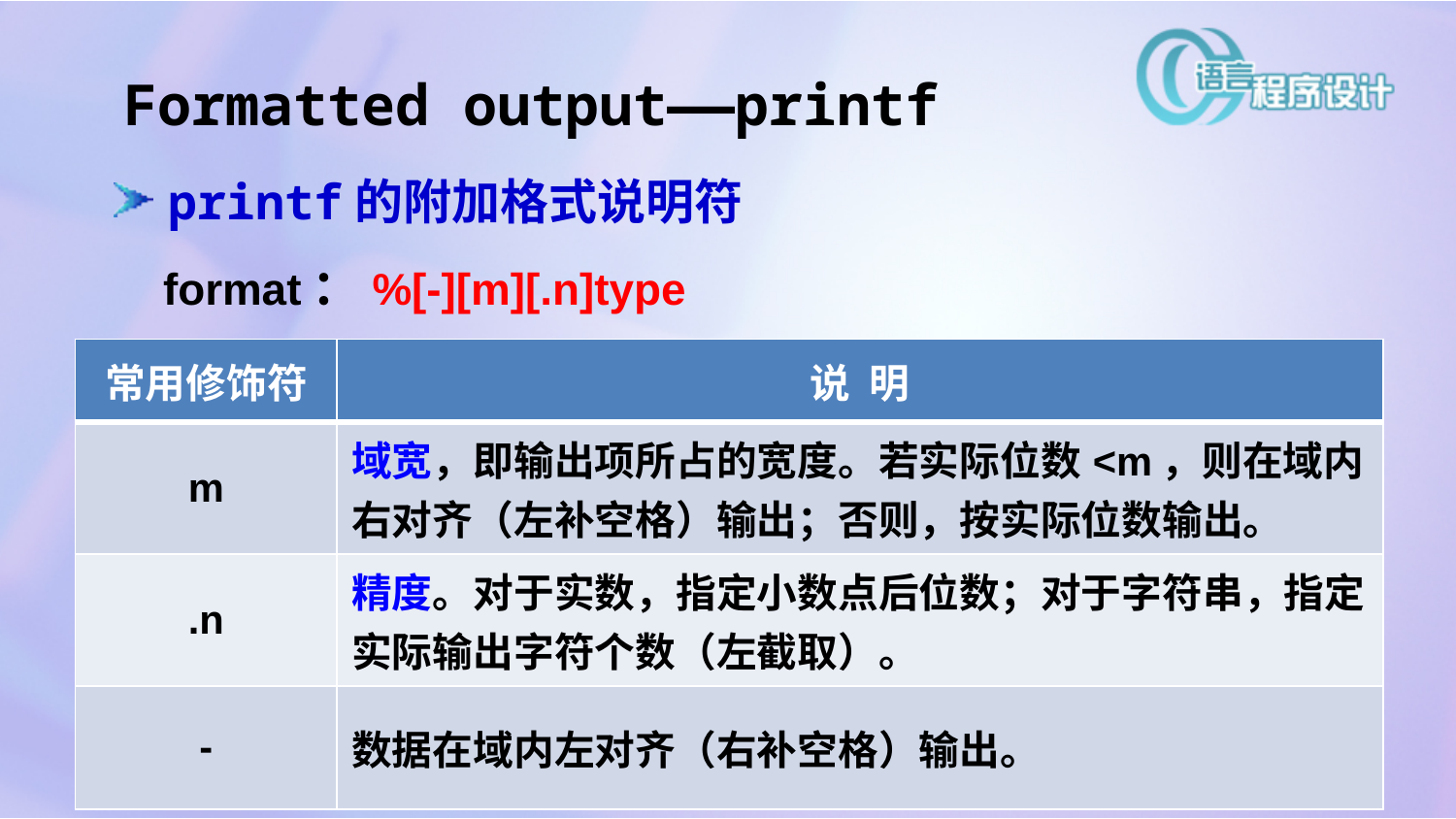

# Formatted output——printf
printf的附加格式说明符
    format：%[-][m][.n]type
| 常用修饰符 | 说 明 |
| --- | --- |
| m | 域宽，即输出项所占的宽度。若实际位数<m，则在域内右对齐（左补空格）输出；否则，按实际位数输出。 |
| .n | 精度。对于实数，指定小数点后位数；对于字符串，指定实际输出字符个数（左截取）。 |
| - | 数据在域内左对齐（右补空格）输出。 |